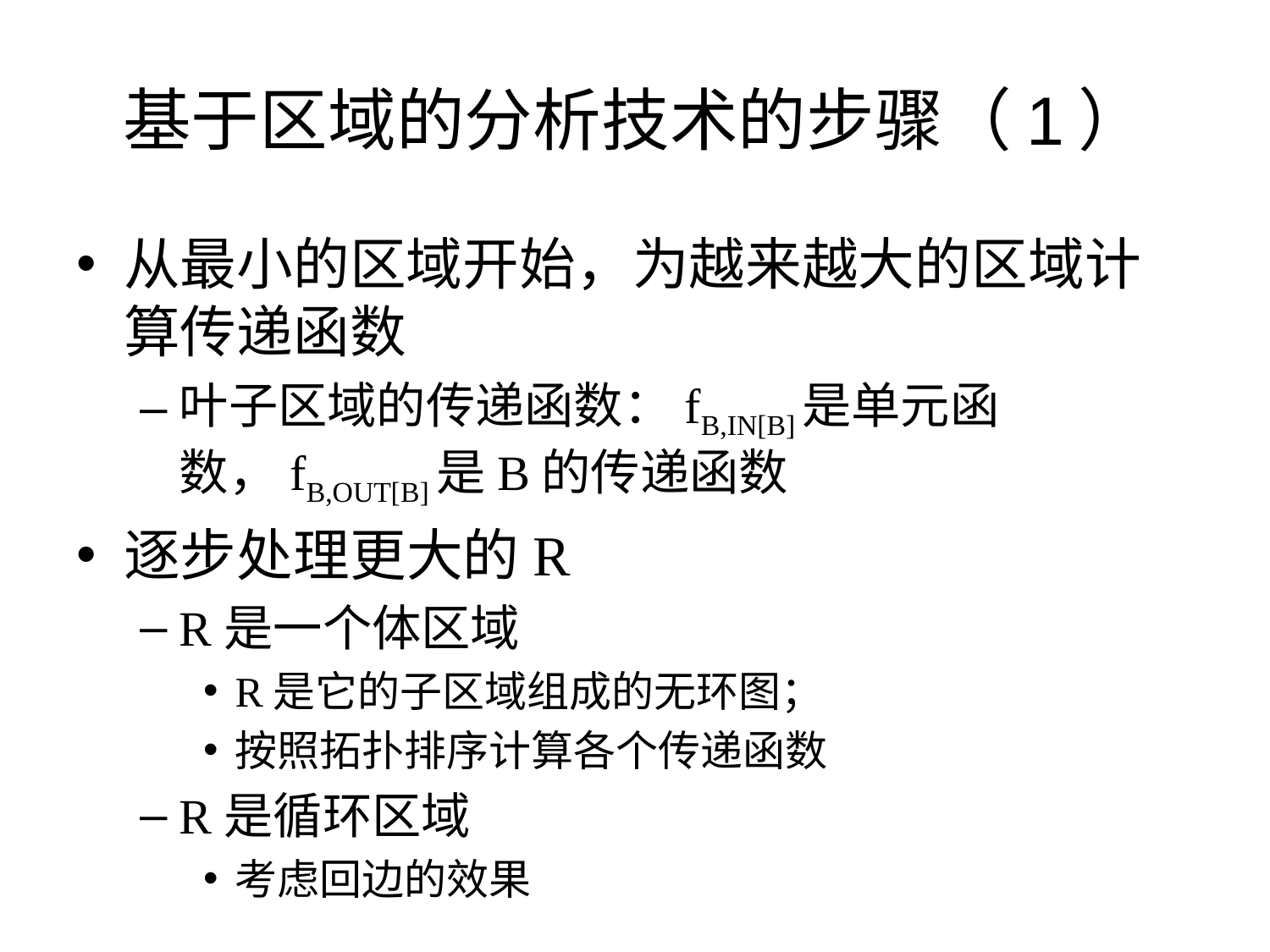

# 基于区域的分析技术的步骤（1）
从最小的区域开始，为越来越大的区域计算传递函数
叶子区域的传递函数：fB,IN[B]是单元函数，fB,OUT[B]是B的传递函数
逐步处理更大的R
R是一个体区域
R是它的子区域组成的无环图；
按照拓扑排序计算各个传递函数
R是循环区域
考虑回边的效果